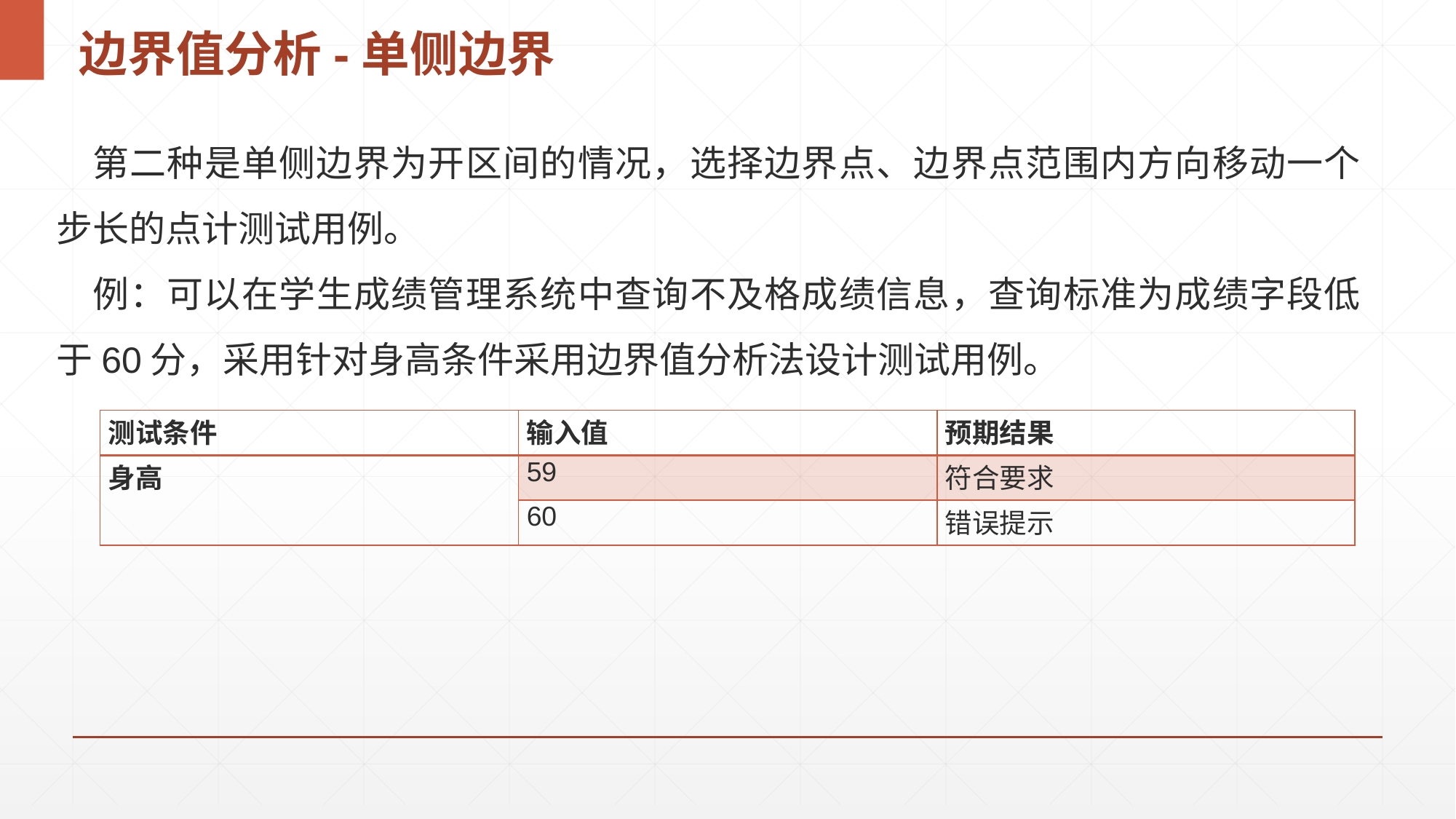

# 边界值分析-单侧边界
第二种是单侧边界为开区间的情况，选择边界点、边界点范围内方向移动一个步长的点计测试用例。
例：可以在学生成绩管理系统中查询不及格成绩信息，查询标准为成绩字段低于60分，采用针对身高条件采用边界值分析法设计测试用例。
| 测试条件 | 输入值 | 预期结果 |
| --- | --- | --- |
| 身高 | 59 | 符合要求 |
|  | 60 | 错误提示 |